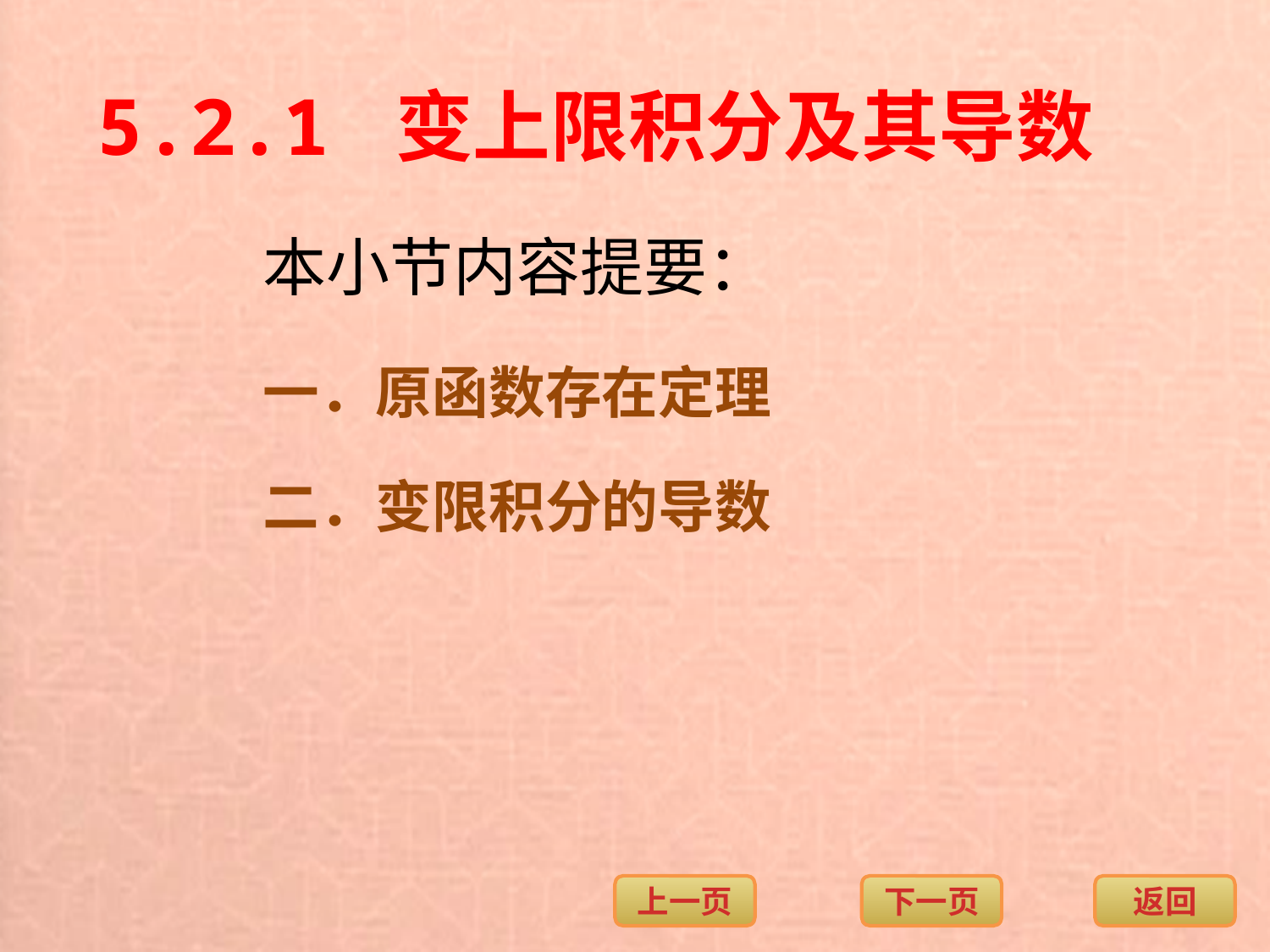

5.2.1 变上限积分及其导数
本小节内容提要：
一．原函数存在定理
二．变限积分的导数